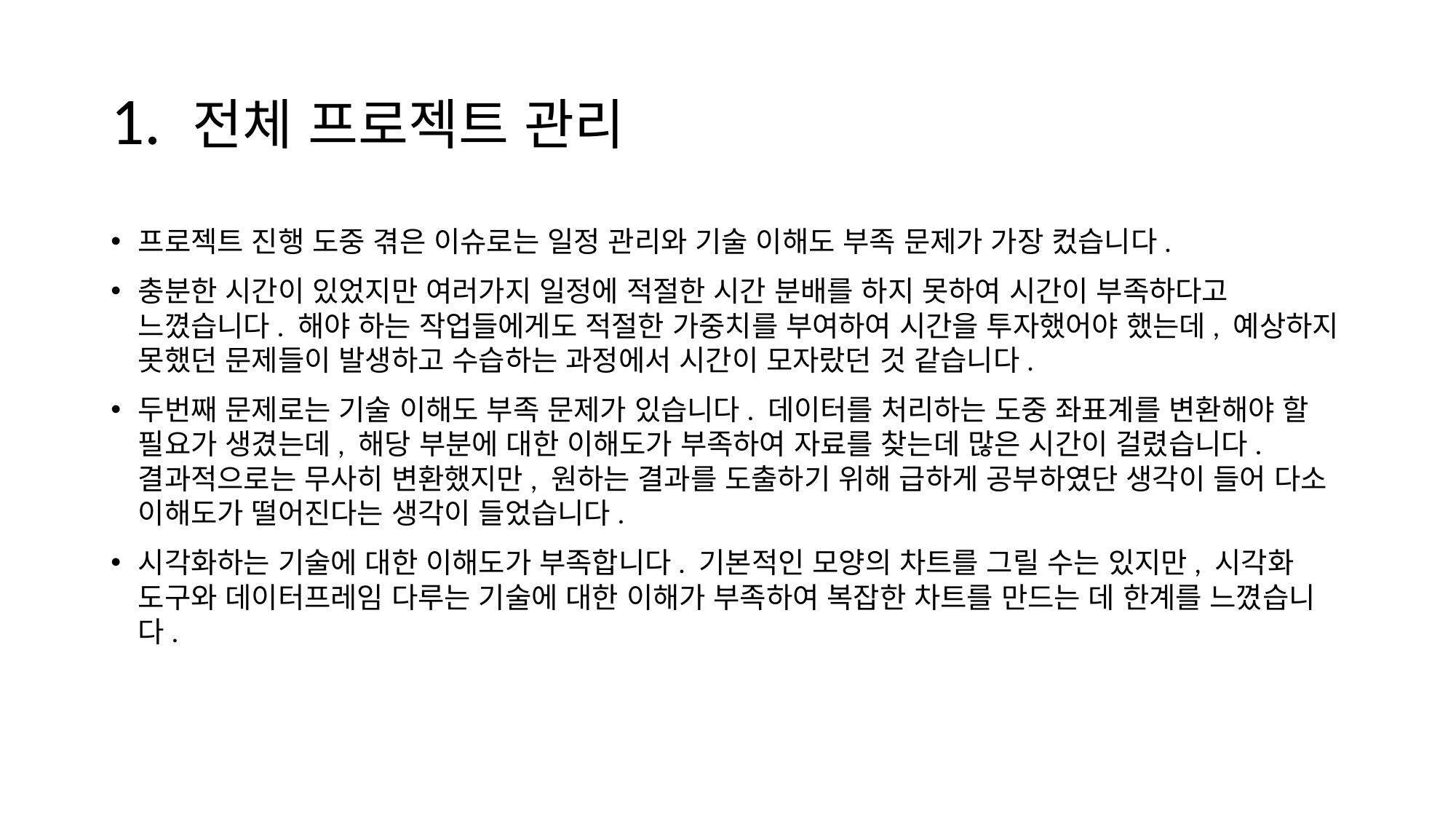

# 1. 전체 프로젝트 관리
프로젝트 진행 도중 겪은 이슈로는 일정 관리와 기술 이해도 부족 문제가 가장 컸습니다.
충분한 시간이 있었지만 여러가지 일정에 적절한 시간 분배를 하지 못하여 시간이 부족하다고 느꼈습니다. 해야 하는 작업들에게도 적절한 가중치를 부여하여 시간을 투자했어야 했는데, 예상하지 못했던 문제들이 발생하고 수습하는 과정에서 시간이 모자랐던 것 같습니다.
두번째 문제로는 기술 이해도 부족 문제가 있습니다. 데이터를 처리하는 도중 좌표계를 변환해야 할 필요가 생겼는데, 해당 부분에 대한 이해도가 부족하여 자료를 찾는데 많은 시간이 걸렸습니다. 결과적으로는 무사히 변환했지만, 원하는 결과를 도출하기 위해 급하게 공부하였단 생각이 들어 다소 이해도가 떨어진다는 생각이 들었습니다.
시각화하는 기술에 대한 이해도가 부족합니다. 기본적인 모양의 차트를 그릴 수는 있지만, 시각화 도구와 데이터프레임 다루는 기술에 대한 이해가 부족하여 복잡한 차트를 만드는 데 한계를 느꼈습니다.